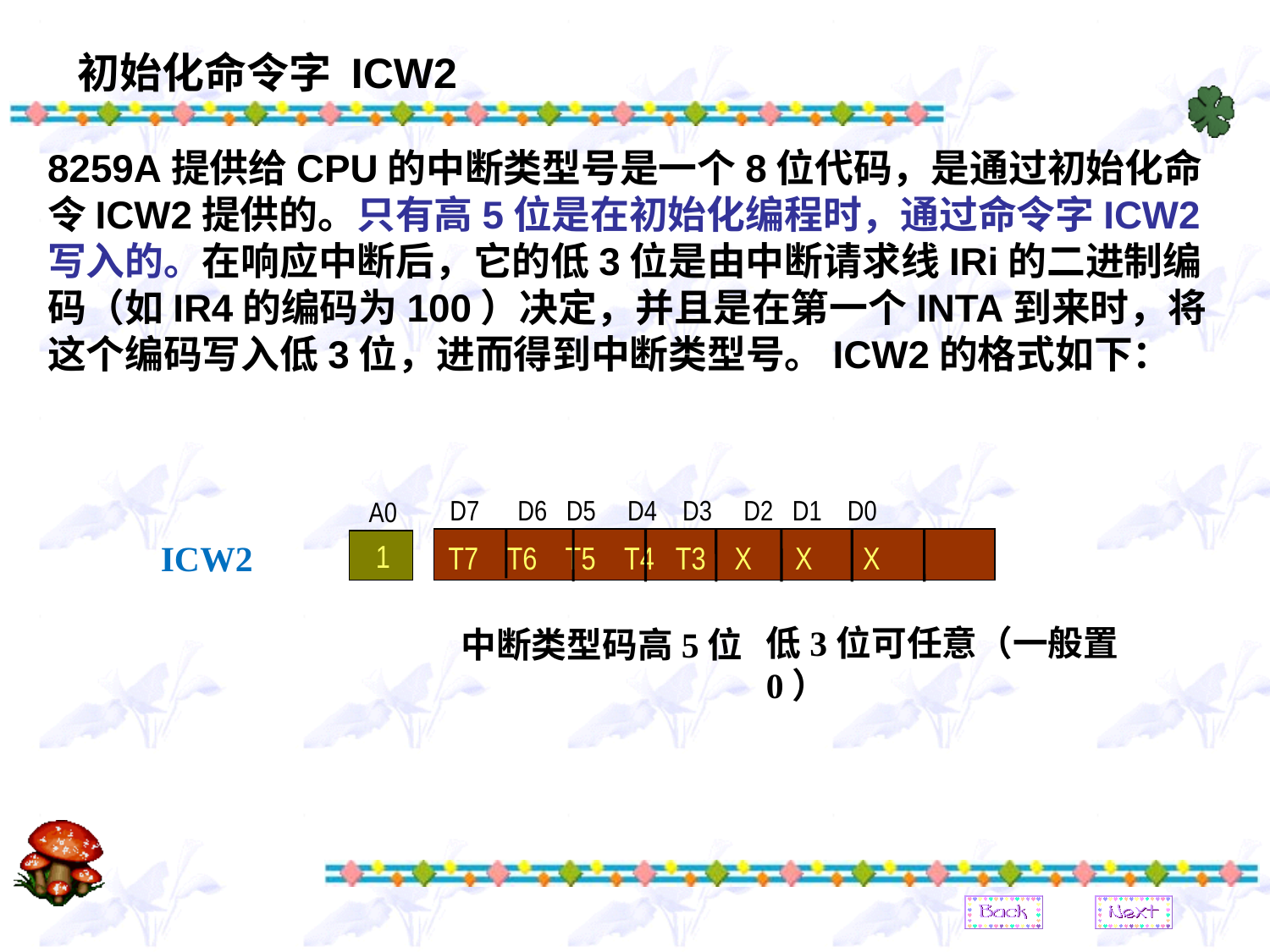

# 初始化命令字 ICW2
8259A提供给CPU的中断类型号是一个8位代码，是通过初始化命令ICW2提供的。只有高5位是在初始化编程时，通过命令字ICW2写入的。在响应中断后，它的低3位是由中断请求线IRi的二进制编码（如IR4的编码为100）决定，并且是在第一个INTA到来时，将这个编码写入低3位，进而得到中断类型号。ICW2的格式如下：

D7      D6   D5     D4    D3     D2   D1    D0
A0

ICW2

1
T7    T6    T5    T4   T3    X      X       X

低3位可任意（一般置0）
中断类型码高5位